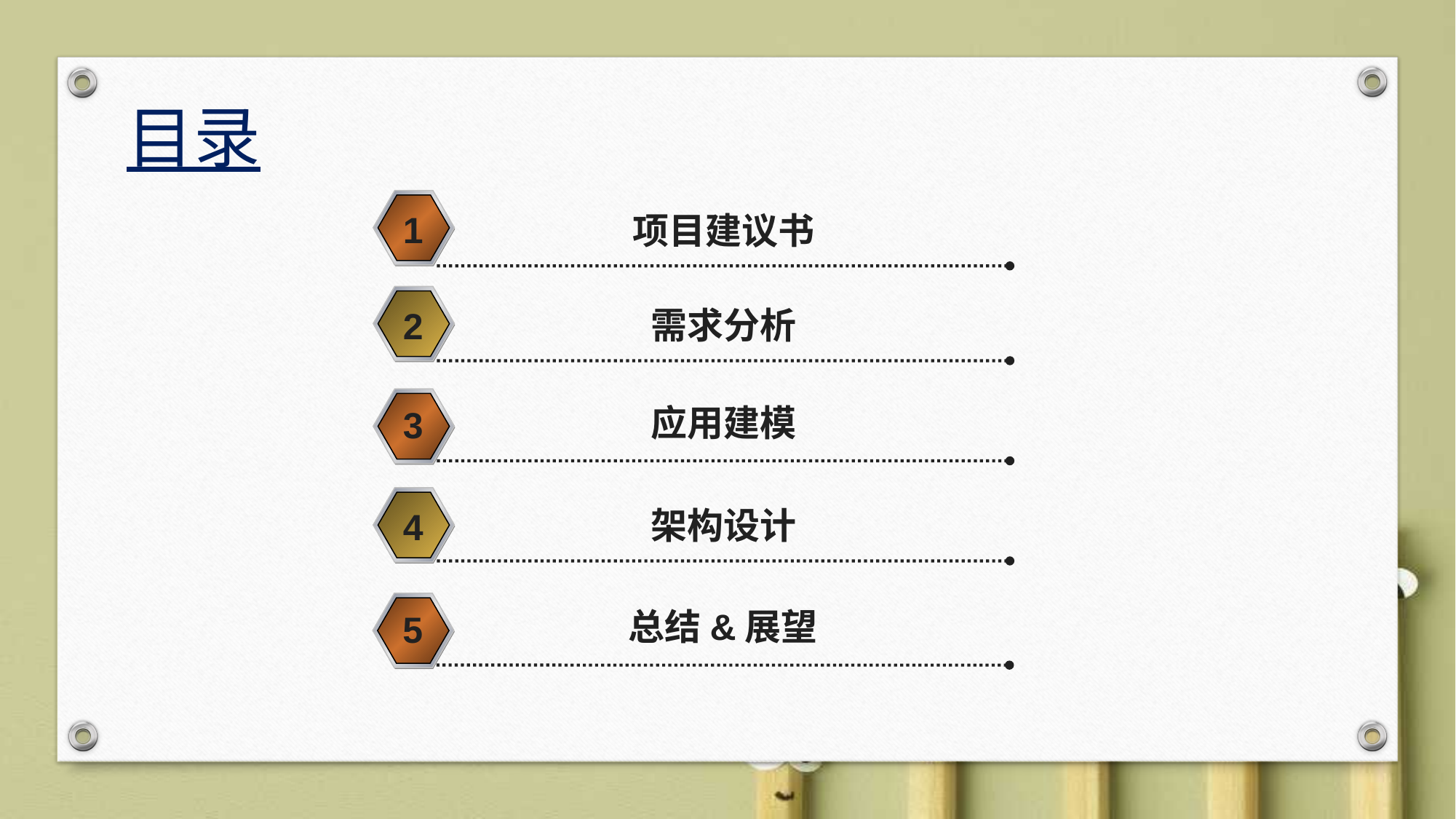

目录

1
项目建议书

需求分析
2

应用建模
3

架构设计
4

总结&展望
5